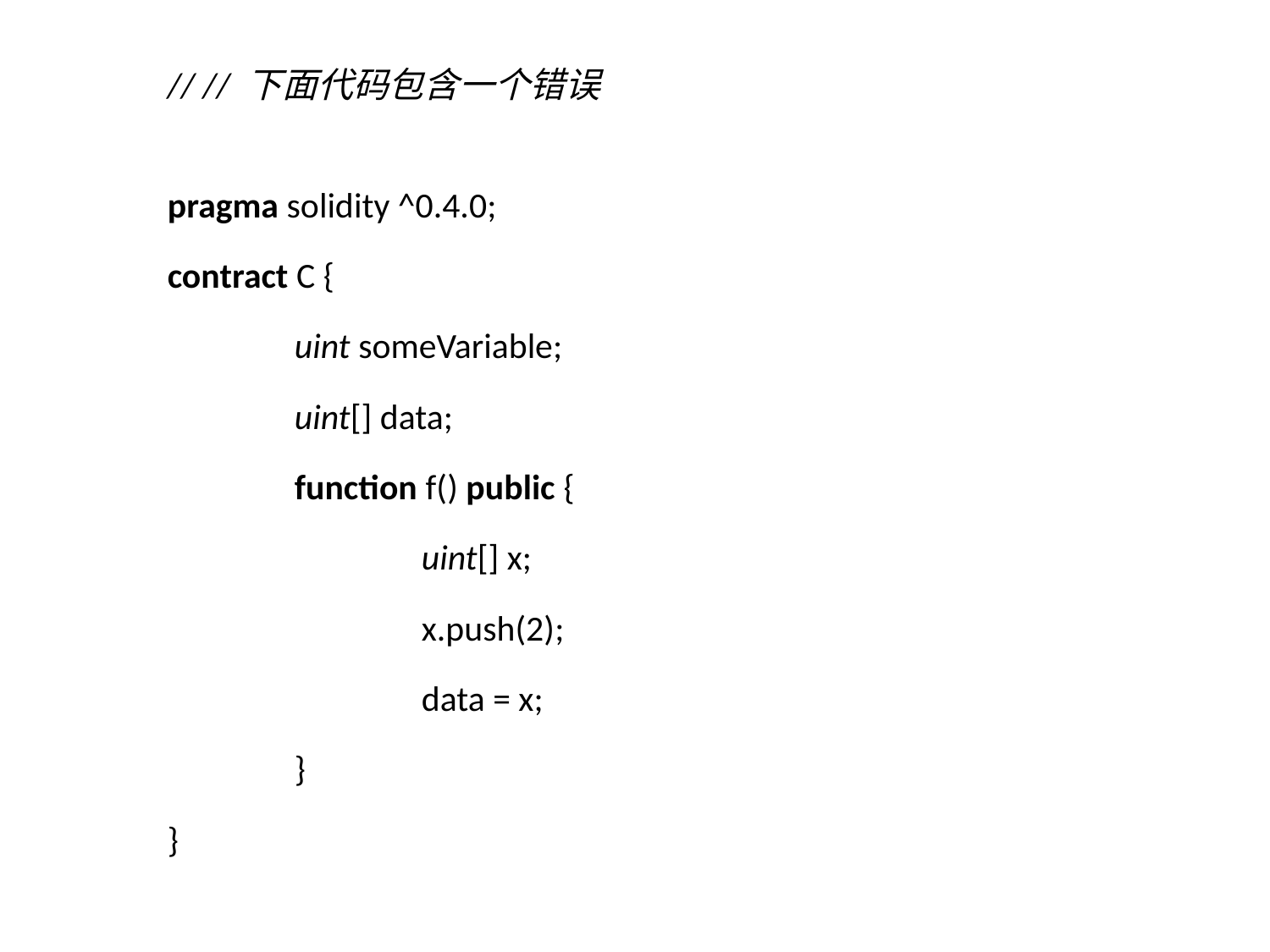

// // 下面代码包含一个错误

pragma solidity ^0.4.0;
contract C {
	uint someVariable;
	uint[] data;
	function f() public {
		uint[] x;
		x.push(2);
		data = x;
	}
}